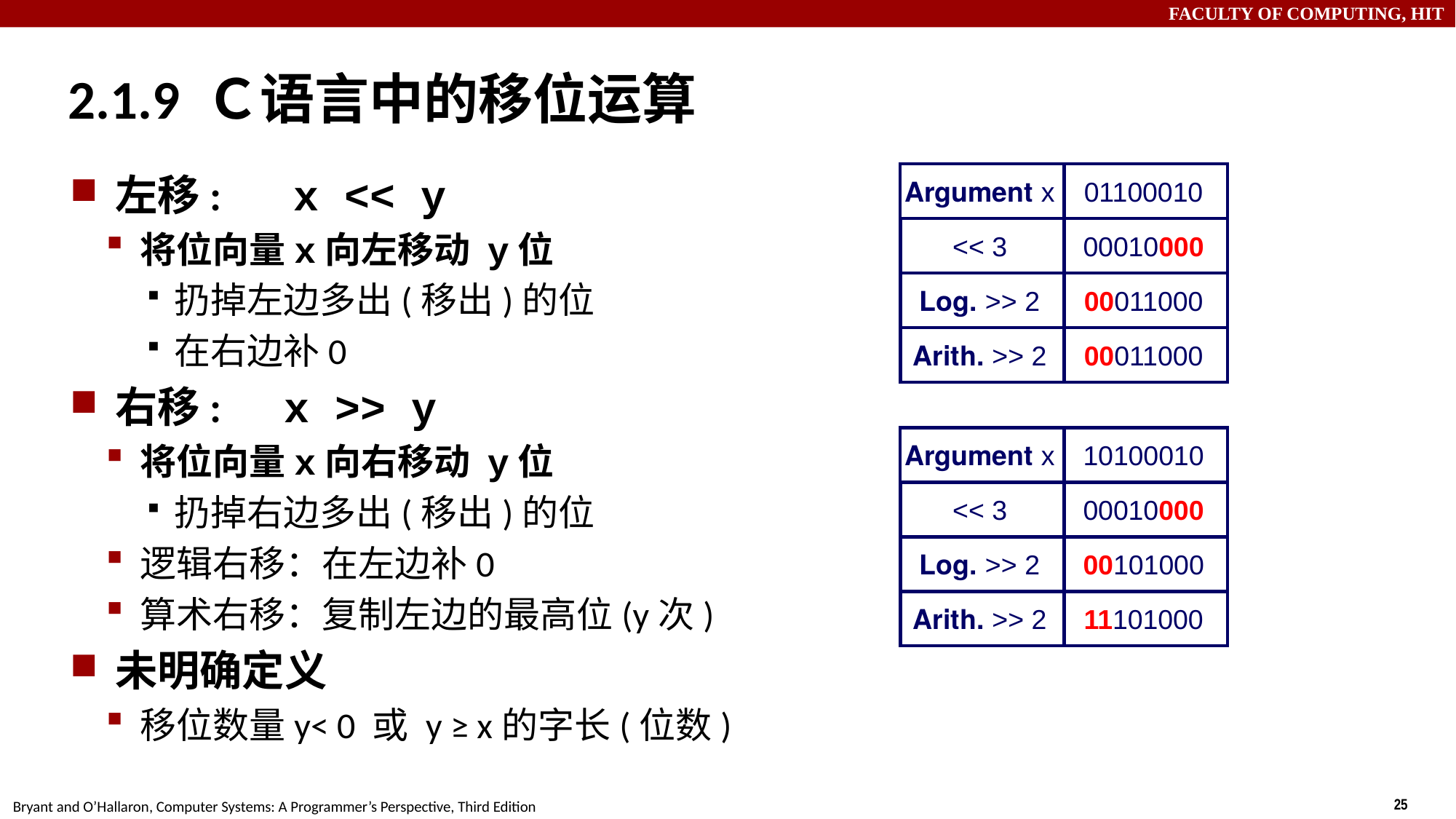

# 2.1.9 Ｃ语言中的移位运算
左移: 　x << y
将位向量x向左移动 y位
扔掉左边多出(移出)的位
在右边补0
右移:　x >> y
将位向量x向右移动 y位
扔掉右边多出(移出)的位
逻辑右移：在左边补0
算术右移：复制左边的最高位(y次)
未明确定义
移位数量y< 0 或 y ≥ x的字长(位数)

Argument x

01100010

<< 3

00010000

00010000

00010000

Log. >> 2

00011000

00011000

00011000

Arith. >> 2

00011000

00011000

00011000

Argument x

10100010

<< 3

00010000

00010000

00010000

Log. >> 2

00101000

00101000

00101000

Arith. >> 2

11101000

11101000

11101000